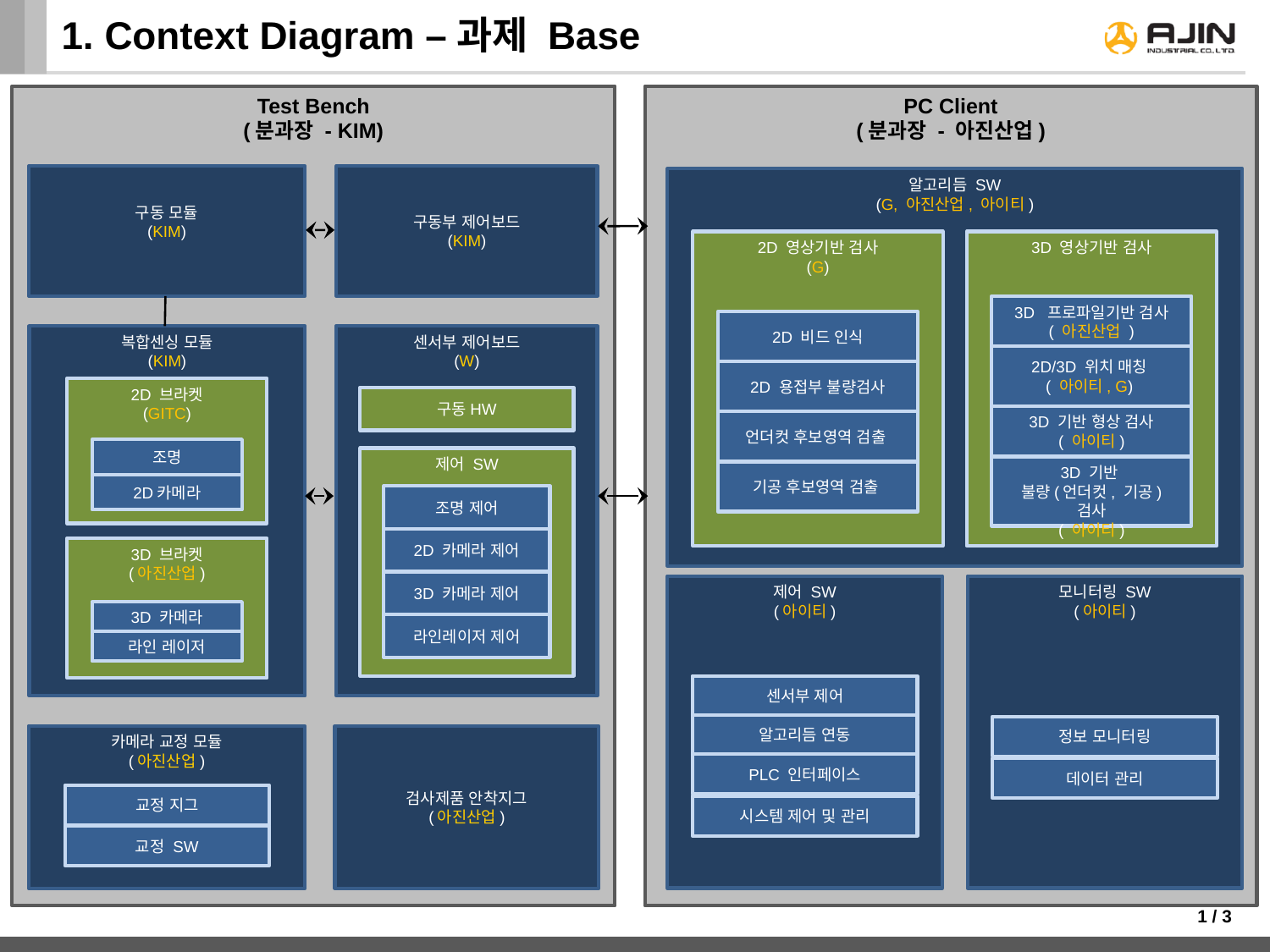

# 1. Context Diagram –과제 Base
Test Bench
(분과장 - KIM)

PC Client
(분과장 - 아진산업)
구동 모듈
(KIM)

구동부 제어보드
(KIM)
알고리듬 SW
(G, 아진산업, 아이티)

2D 영상기반 검사
(G)

3D 영상기반 검사
3D  프로파일기반 검사
( 아진산업 )
2D/3D 위치 매칭
( 아이티, G)
3D 기반 형상 검사
( 아이티)
3D 기반
불량(언더컷, 기공) 검사
( 아이티)

2D 비드 인식
2D 용접부 불량검사
언더컷 후보영역 검출
기공 후보영역 검출
센서부 제어보드
(W)
구동HW
제어 SW
조명 제어
2D 카메라 제어
3D 카메라 제어
라인레이저 제어
복합센싱 모듈
(KIM)
2D 브라켓
(GITC)

조명
2D카메라
3D 브라켓
(아진산업)

3D 카메라
라인 레이저
제어 SW
(아이티)

모니터링 SW
(아이티)

센서부 제어
알고리듬 연동
정보 모니터링
카메라 교정 모듈
(아진산업)
검사제품 안착지그
(아진산업)
PLC 인터페이스
데이터 관리
교정 지그
시스템 제어 및 관리
교정 SW
1 / 3